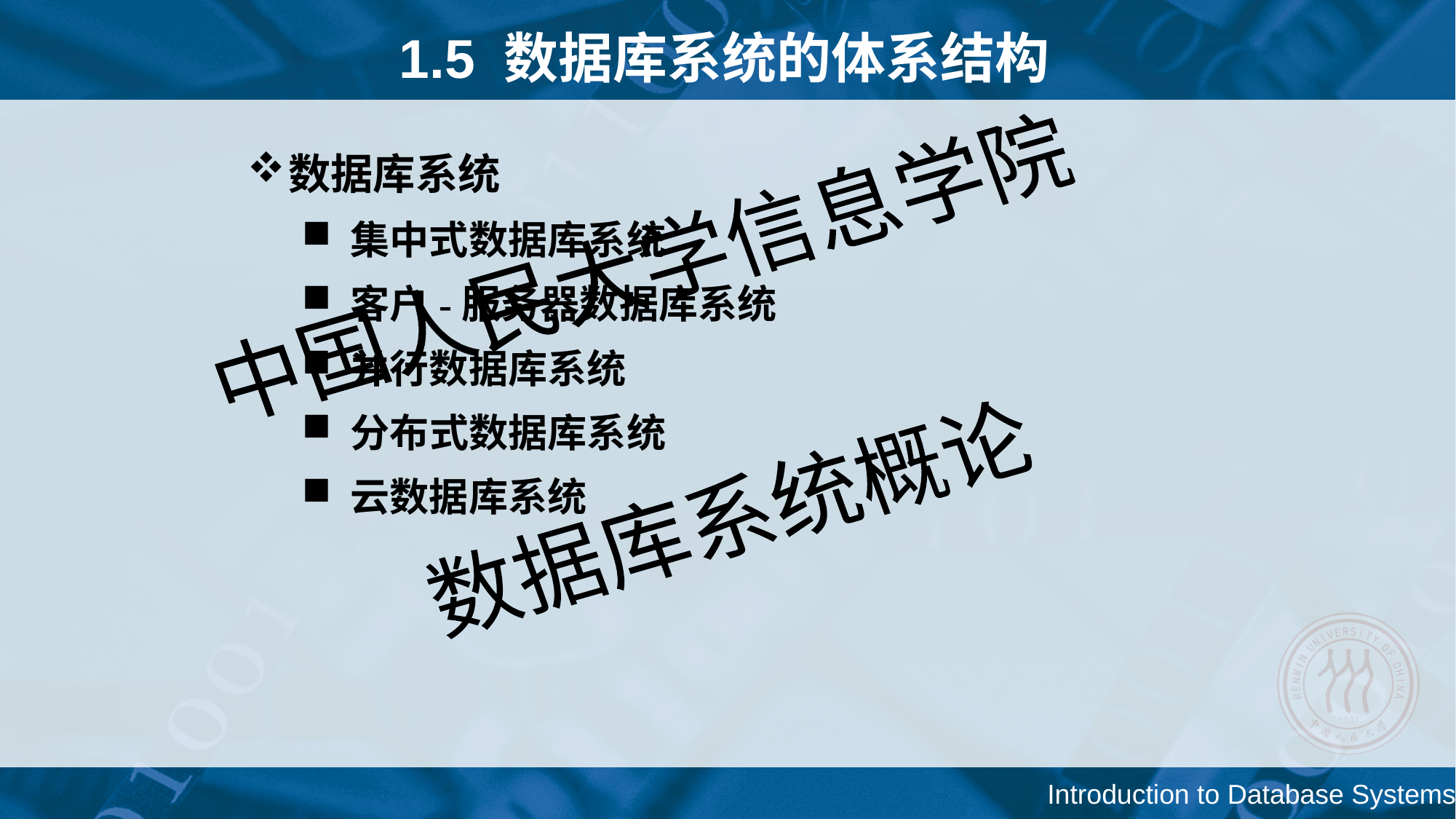

# 1.5 数据库系统的体系结构
数据库系统
 集中式数据库系统
 客户-服务器数据库系统
 并行数据库系统
 分布式数据库系统
 云数据库系统